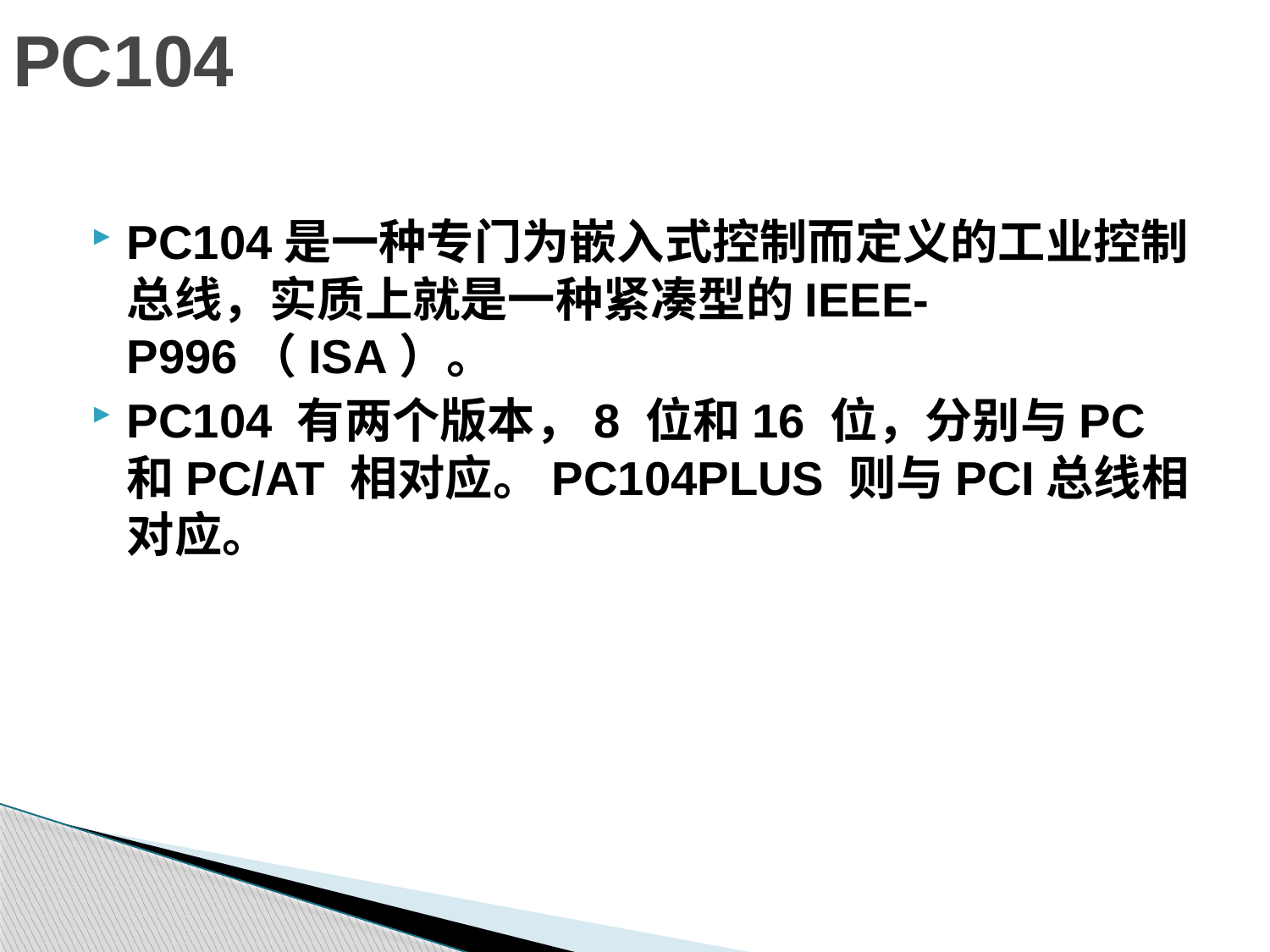

# PC104
PC104是一种专门为嵌入式控制而定义的工业控制总线，实质上就是一种紧凑型的IEEE-P996（ISA）。
PC104 有两个版本，8 位和16 位，分别与PC 和PC/AT 相对应。PC104PLUS 则与PCI总线相对应。